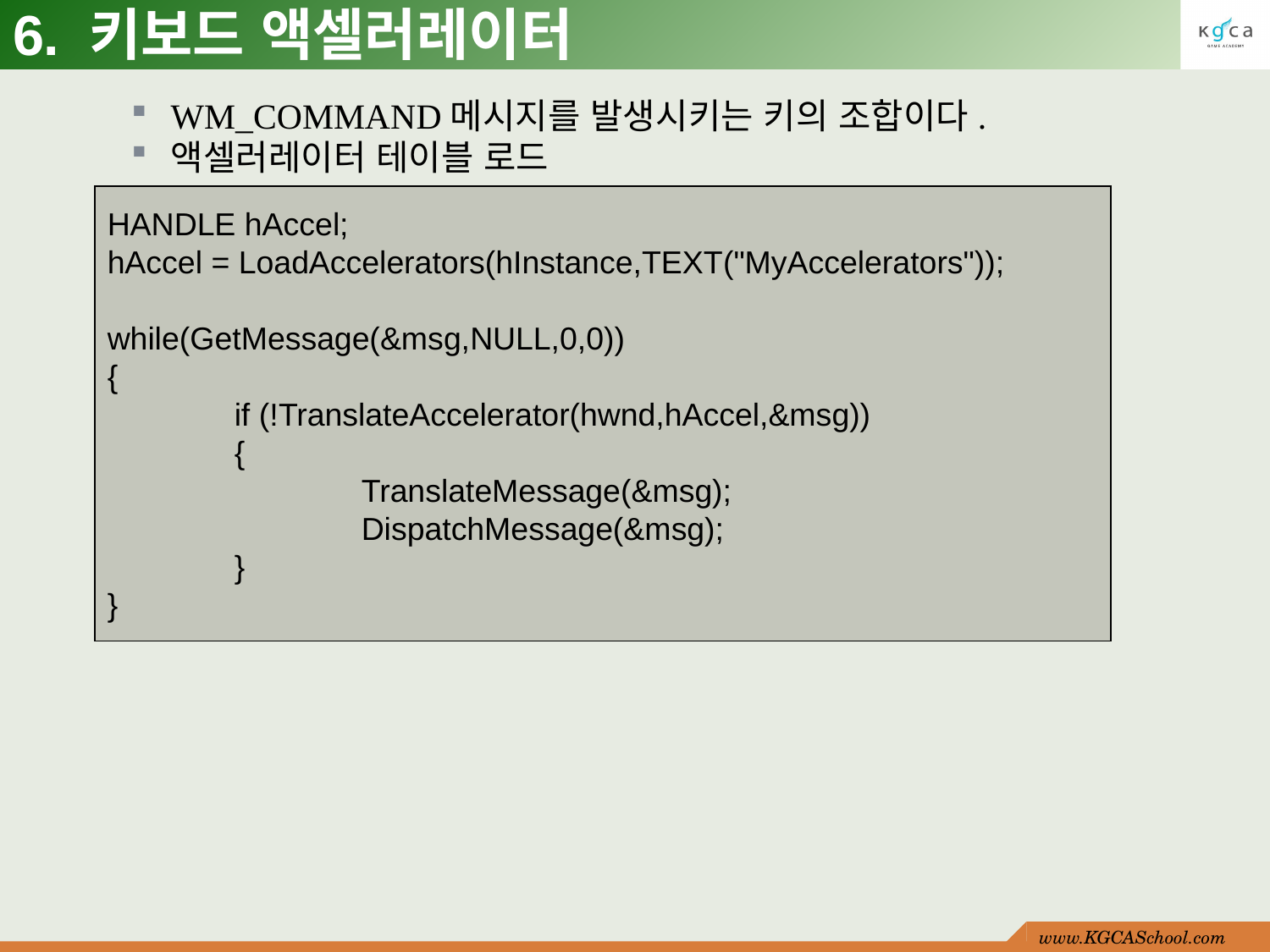

# 6. 키보드 액셀러레이터
WM_COMMAND메시지를 발생시키는 키의 조합이다.
액셀러레이터 테이블 로드
HANDLE hAccel;
hAccel = LoadAccelerators(hInstance,TEXT("MyAccelerators"));

while(GetMessage(&msg,NULL,0,0))
{
	if (!TranslateAccelerator(hwnd,hAccel,&msg))
	{
		TranslateMessage(&msg);
		DispatchMessage(&msg);
	}
}